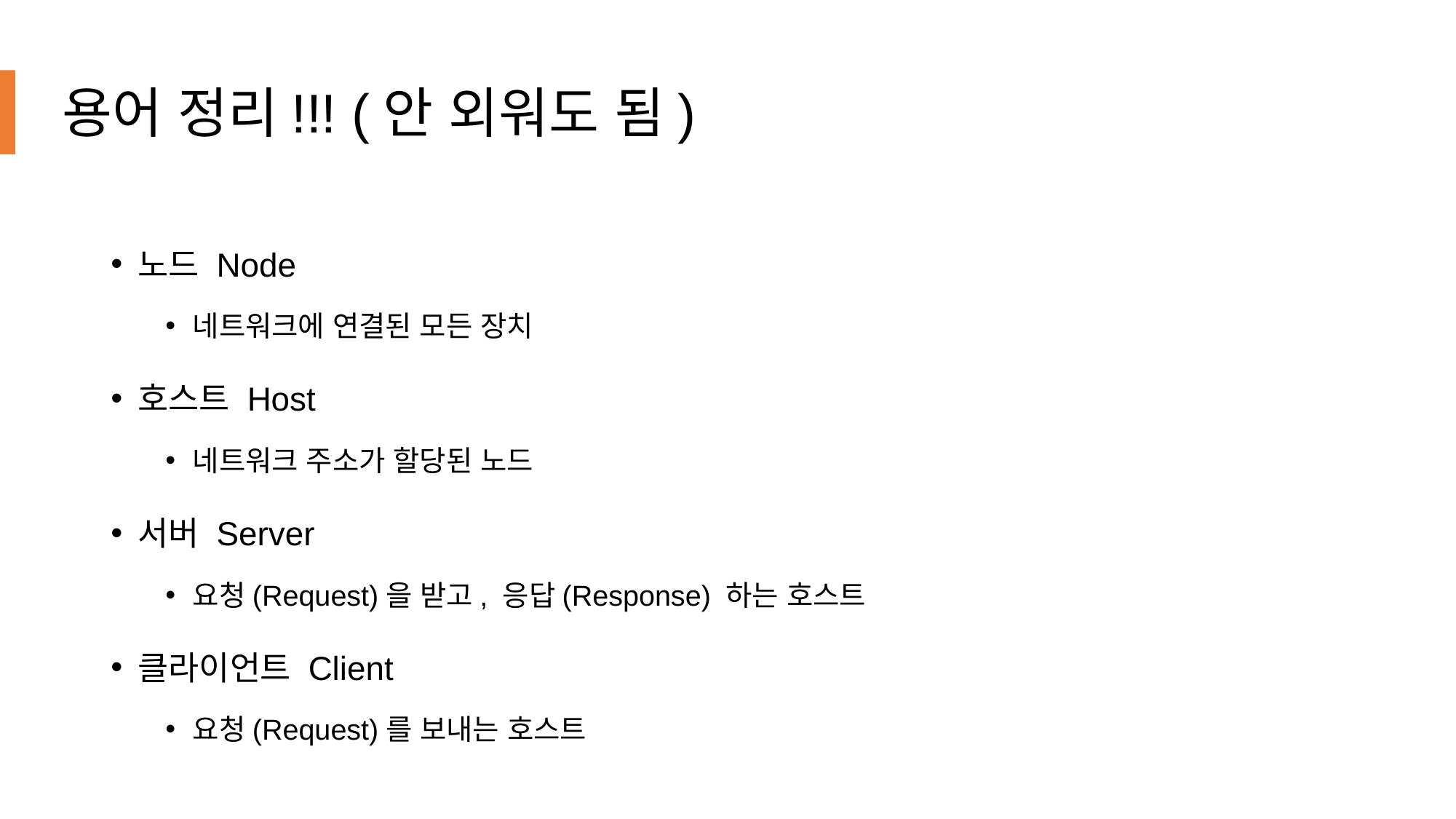

# 용어 정리!!! (안 외워도 됨)

노드 Node
네트워크에 연결된 모든 장치
호스트 Host
네트워크 주소가 할당된 노드
서버 Server
요청(Request)을 받고, 응답(Response) 하는 호스트
클라이언트 Client
요청(Request)를 보내는 호스트